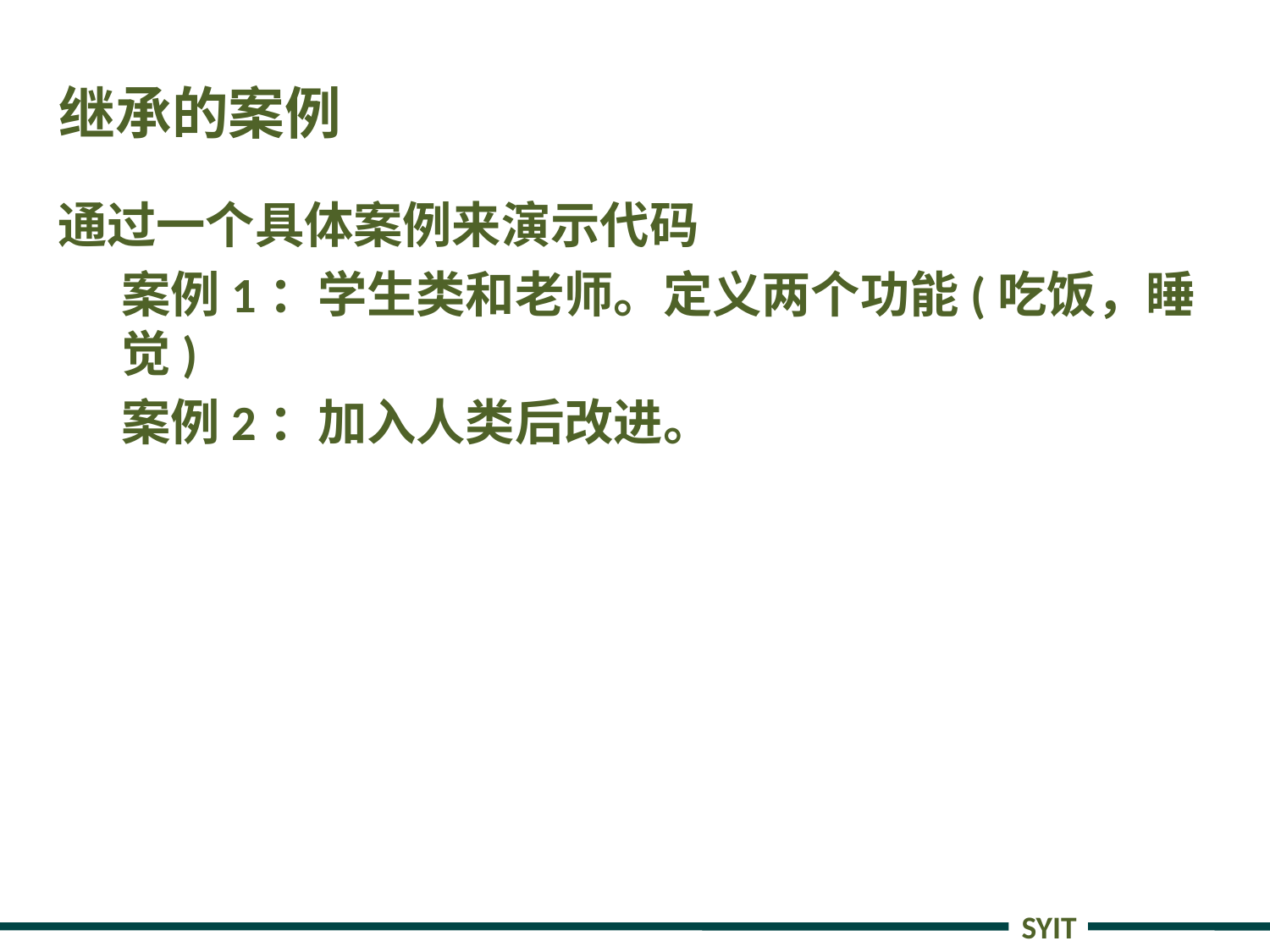

# 继承的案例
通过一个具体案例来演示代码
案例1：学生类和老师。定义两个功能(吃饭，睡觉)
案例2：加入人类后改进。
SYIT